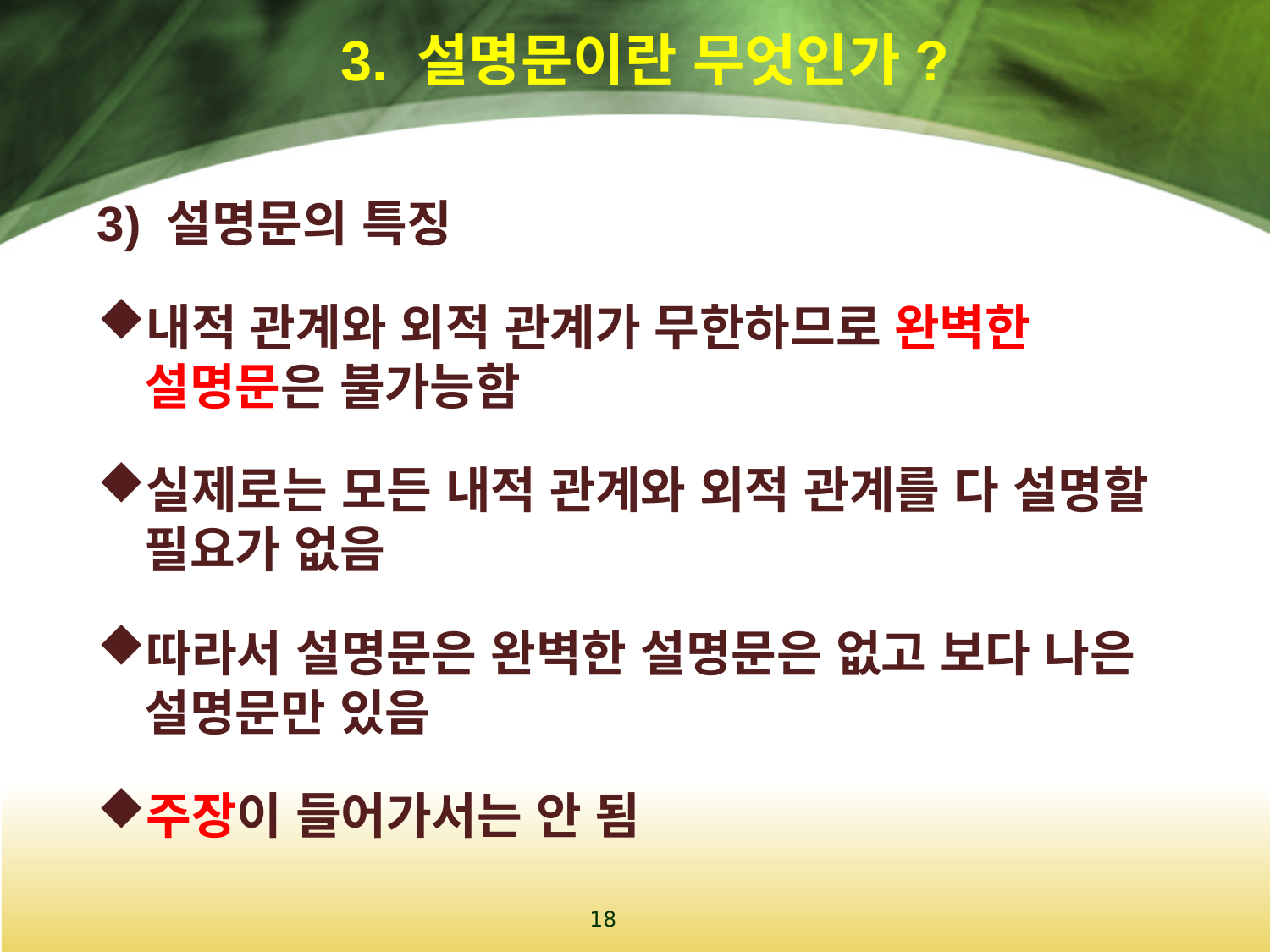

# 3. 설명문이란 무엇인가?
3) 설명문의 특징

내적 관계와 외적 관계가 무한하므로 완벽한 설명문은 불가능함

실제로는 모든 내적 관계와 외적 관계를 다 설명할 필요가 없음

따라서 설명문은 완벽한 설명문은 없고 보다 나은 설명문만 있음

주장이 들어가서는 안 됨
18